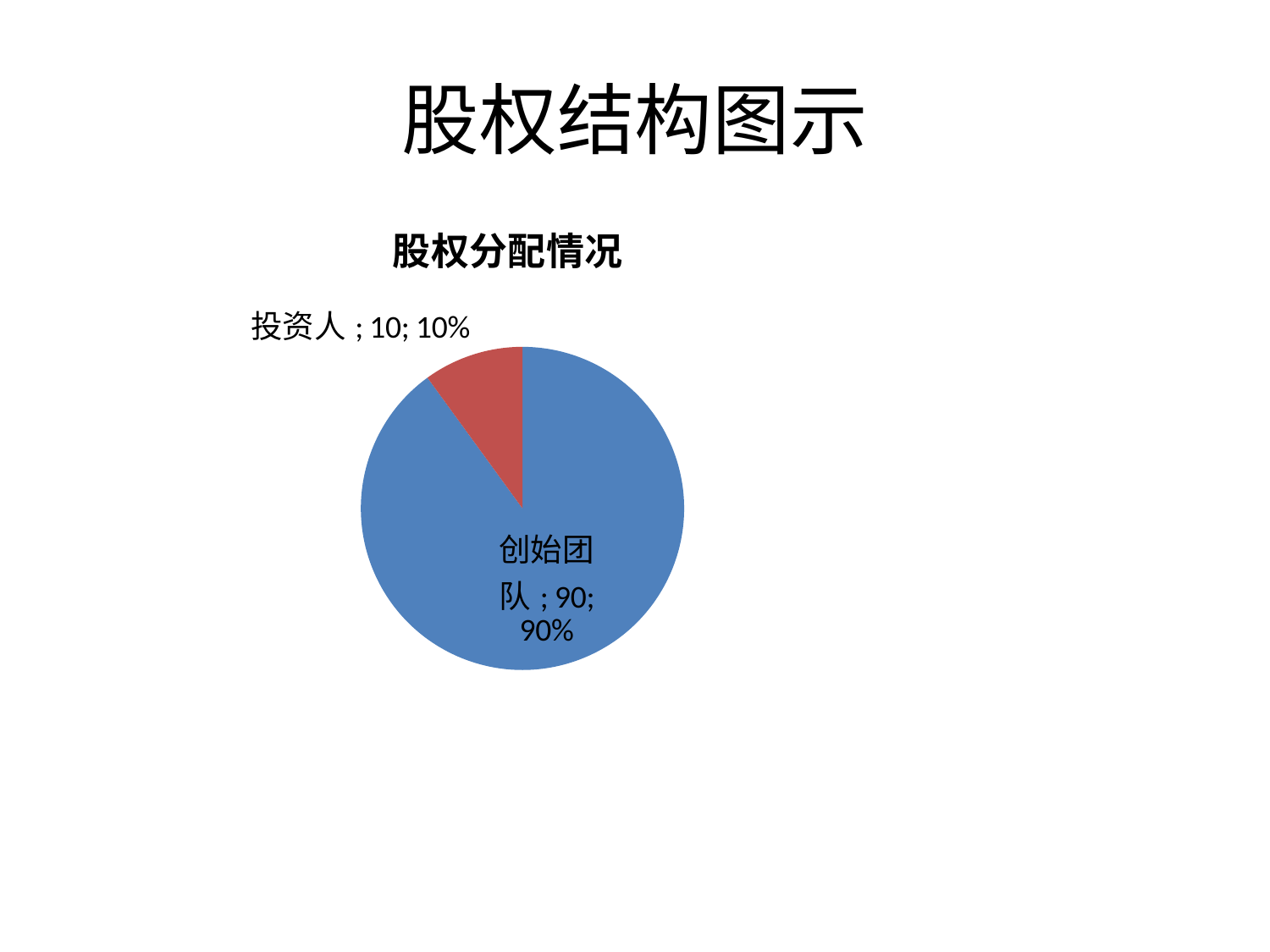

# 股权结构图示

### Chart: 股权分配情况

| Category | 股权结构 |
|---|---|
| 创始团队 | 90.0 |
| 投资人 | 10.0 |